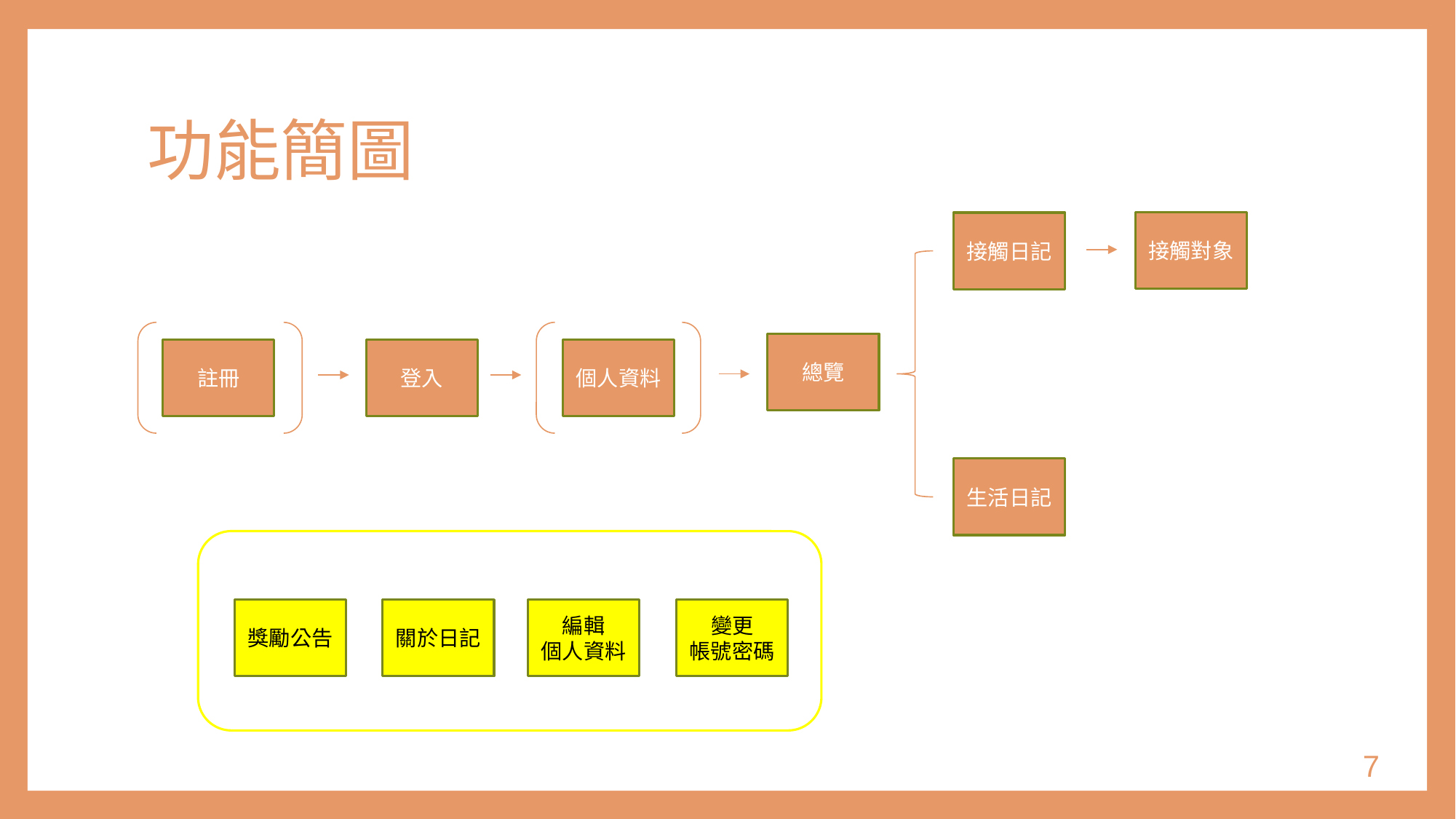

# 功能簡圖
接觸對象
接觸日記

總覽
註冊
登入
個人資料
生活日記

獎勵公告
關於日記
編輯
個人資料
變更
帳號密碼
7